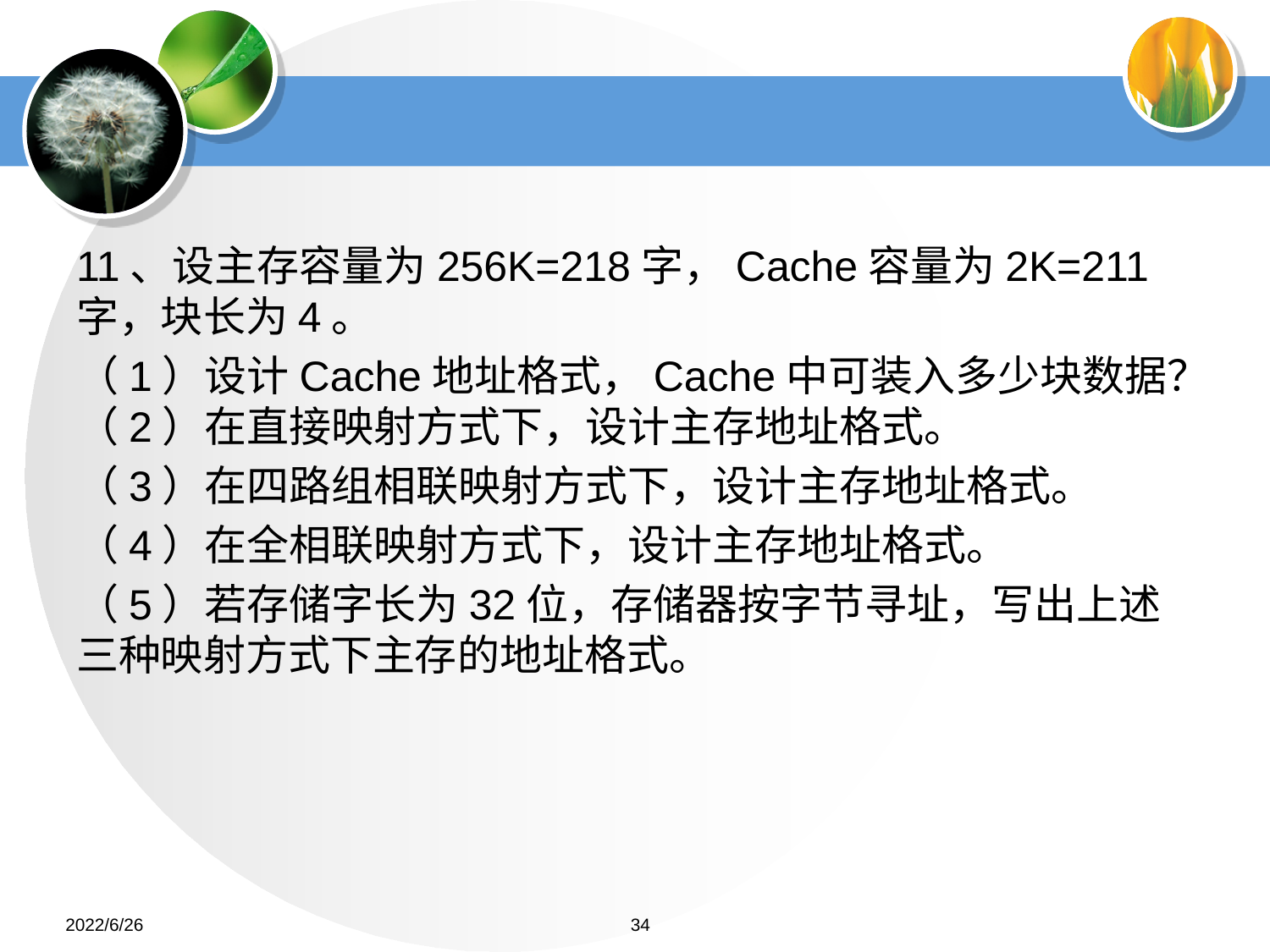

#
11、设主存容量为256K=218字，Cache容量为2K=211字，块长为4。
（1）设计Cache地址格式，Cache中可装入多少块数据？（2）在直接映射方式下，设计主存地址格式。
（3）在四路组相联映射方式下，设计主存地址格式。
（4）在全相联映射方式下，设计主存地址格式。
（5）若存储字长为32位，存储器按字节寻址，写出上述三种映射方式下主存的地址格式。
2022/6/26
34